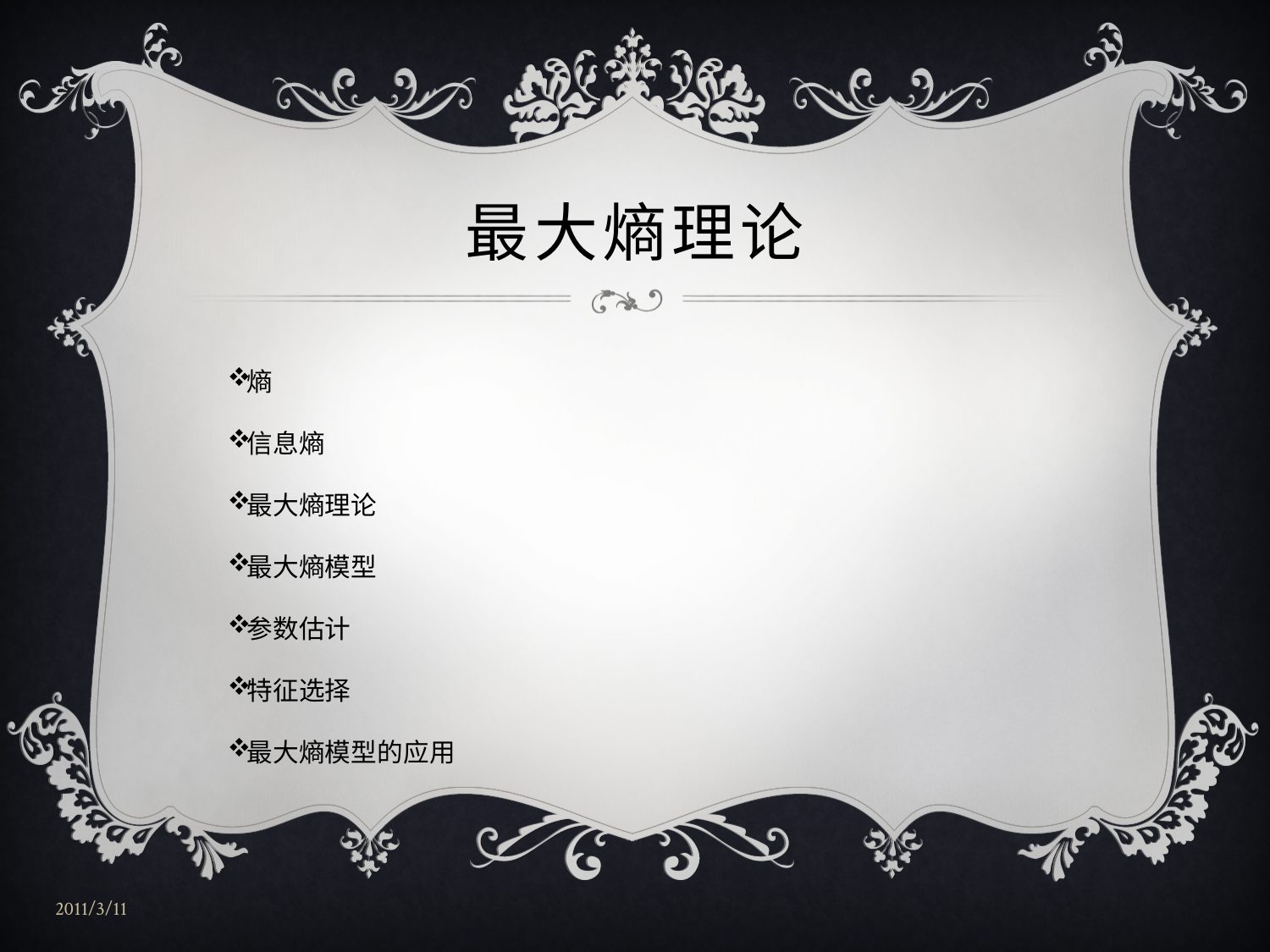

# 最大熵理论
熵
信息熵
最大熵理论
最大熵模型
参数估计
特征选择
最大熵模型的应用
2011/3/11